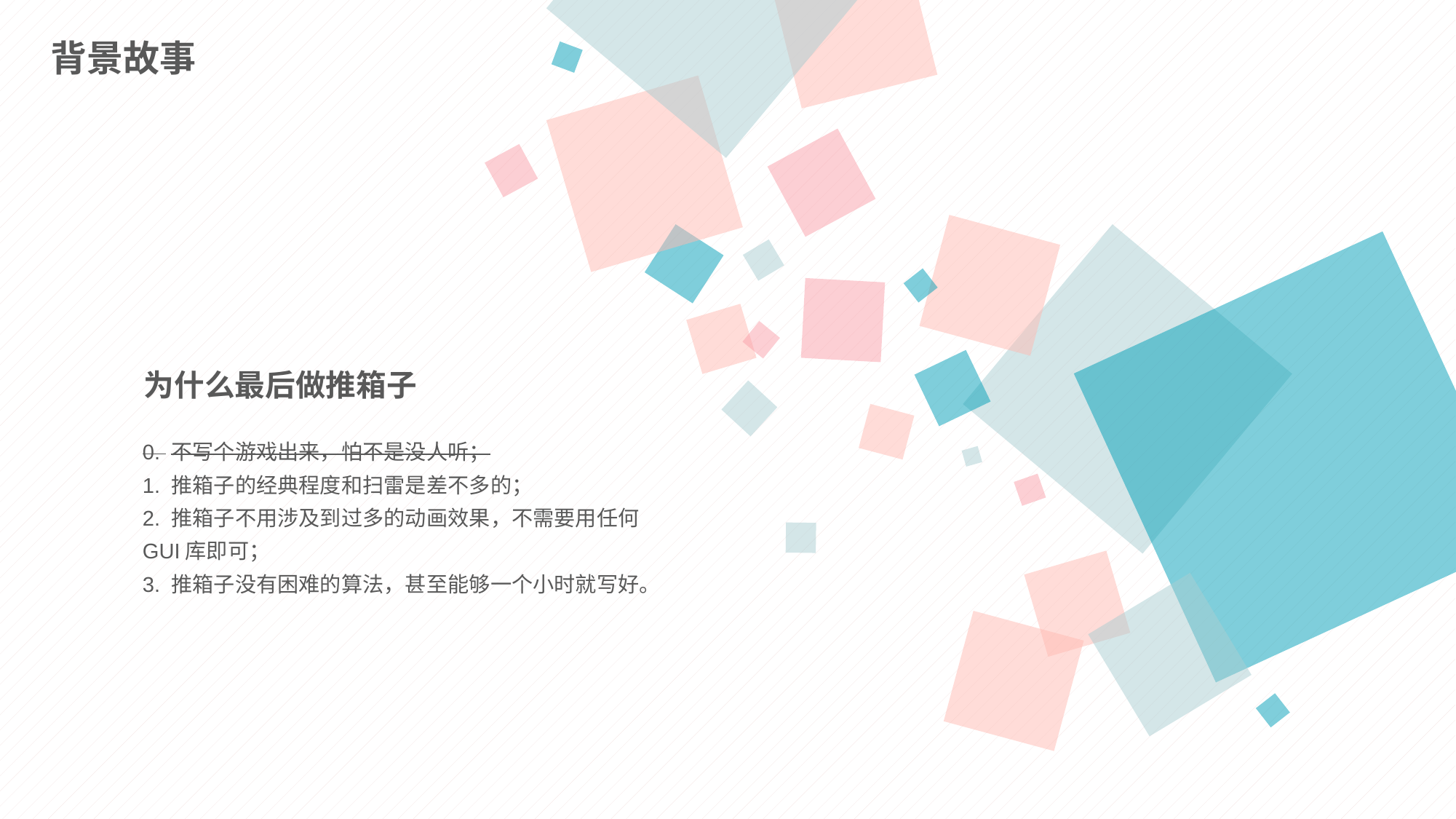

背景故事
为什么最后做推箱子
0. 不写个游戏出来，怕不是没人听；
1. 推箱子的经典程度和扫雷是差不多的；
2. 推箱子不用涉及到过多的动画效果，不需要用任何GUI库即可；
3. 推箱子没有困难的算法，甚至能够一个小时就写好。